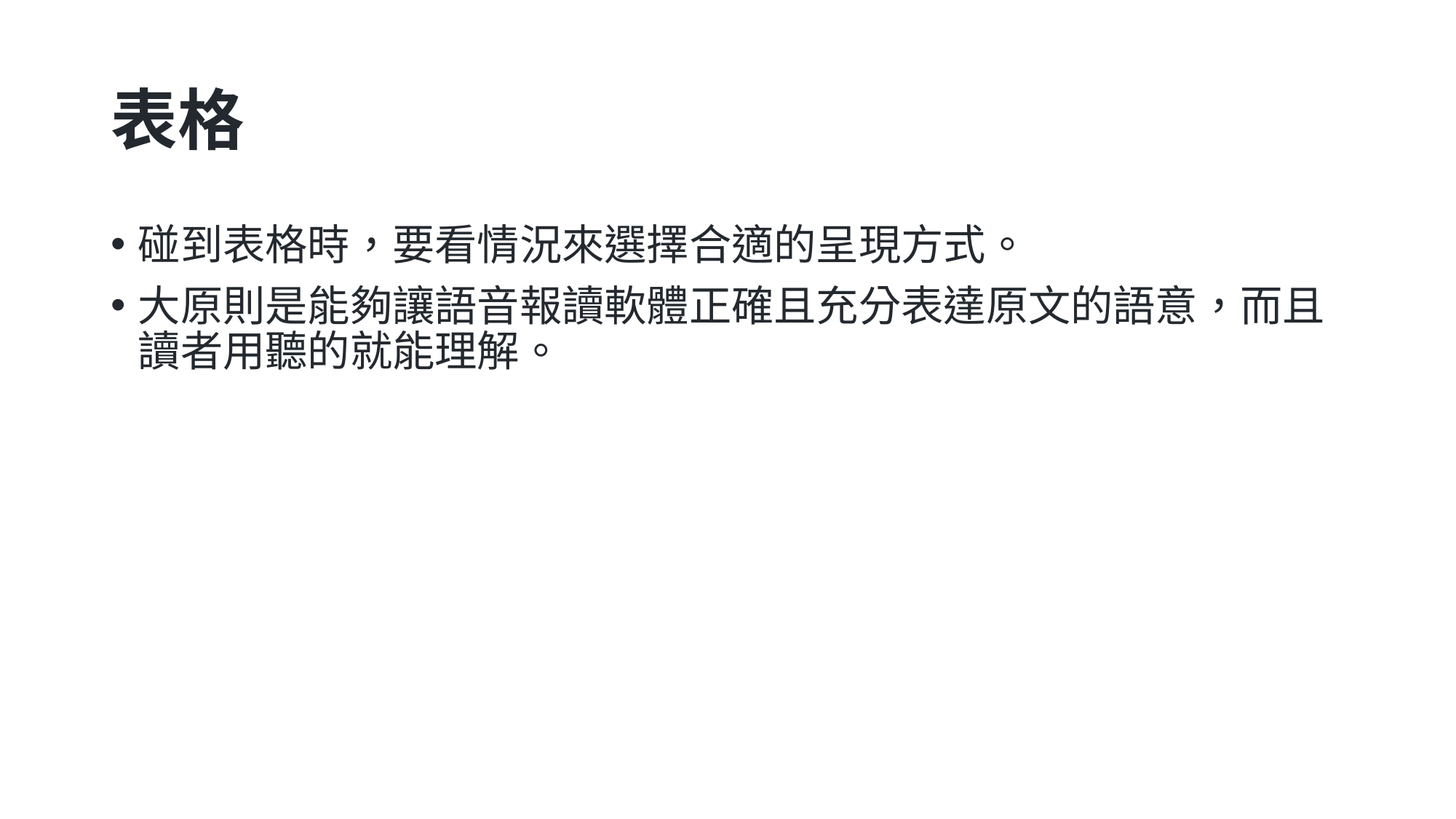

# 表格
碰到表格時，要看情況來選擇合適的呈現方式。
大原則是能夠讓語音報讀軟體正確且充分表達原文的語意，而且讀者用聽的就能理解。